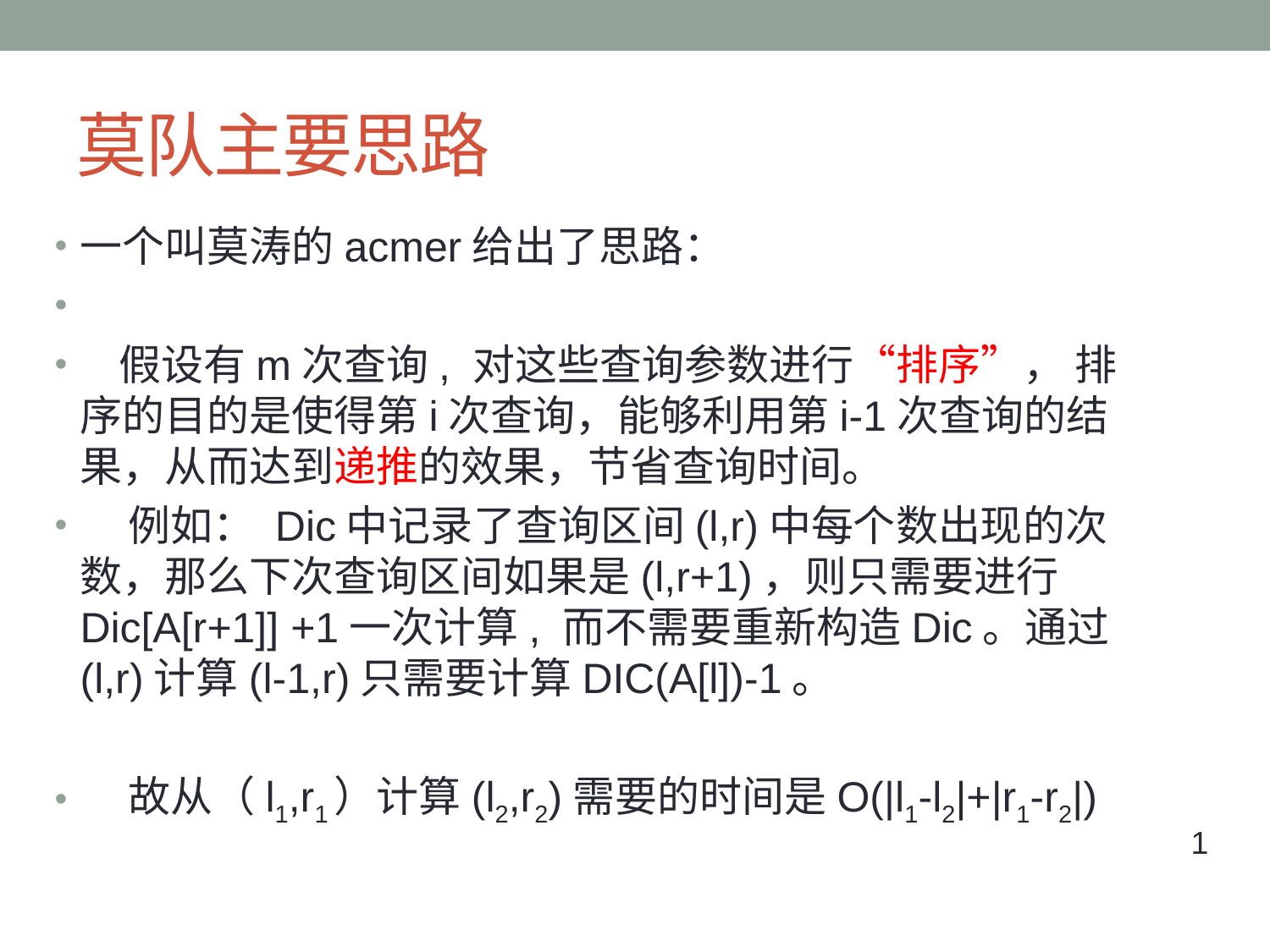

# 莫队主要思路
一个叫莫涛的acmer给出了思路：

   假设有m次查询, 对这些查询参数进行“排序”， 排序的目的是使得第i次查询，能够利用第i-1次查询的结果，从而达到递推的效果，节省查询时间。
    例如： Dic中记录了查询区间(l,r)中每个数出现的次数，那么下次查询区间如果是(l,r+1)，则只需要进行Dic[A[r+1]] +1一次计算, 而不需要重新构造Dic。通过(l,r)计算(l-1,r)只需要计算DIC(A[l])-1。

    故从（l1,r1）计算(l2,r2)需要的时间是O(|l1-l2|+|r1-r2|)

1